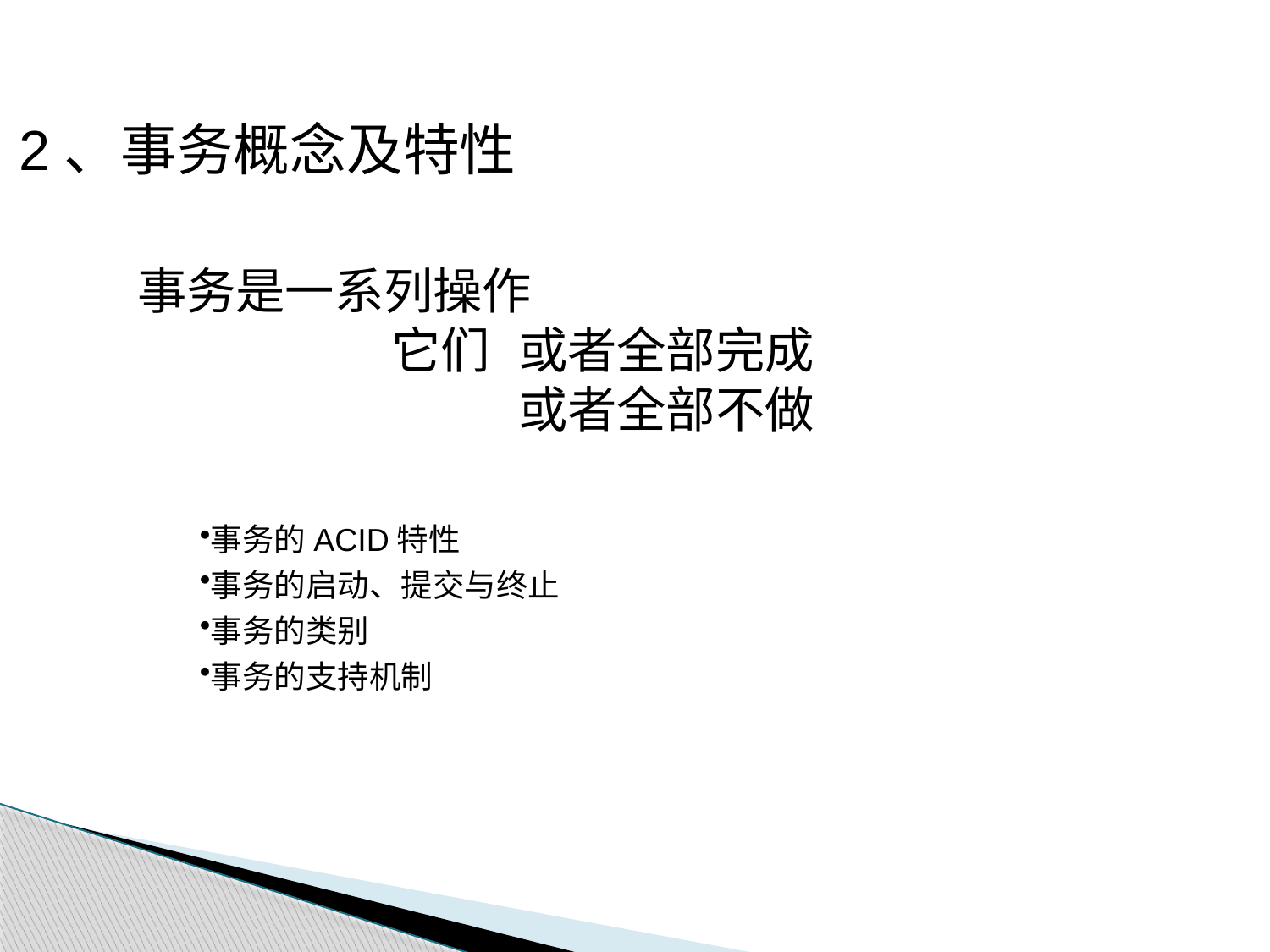

2、事务概念及特性
事务是一系列操作
		它们	或者全部完成
			或者全部不做
事务的ACID特性
事务的启动、提交与终止
事务的类别
事务的支持机制